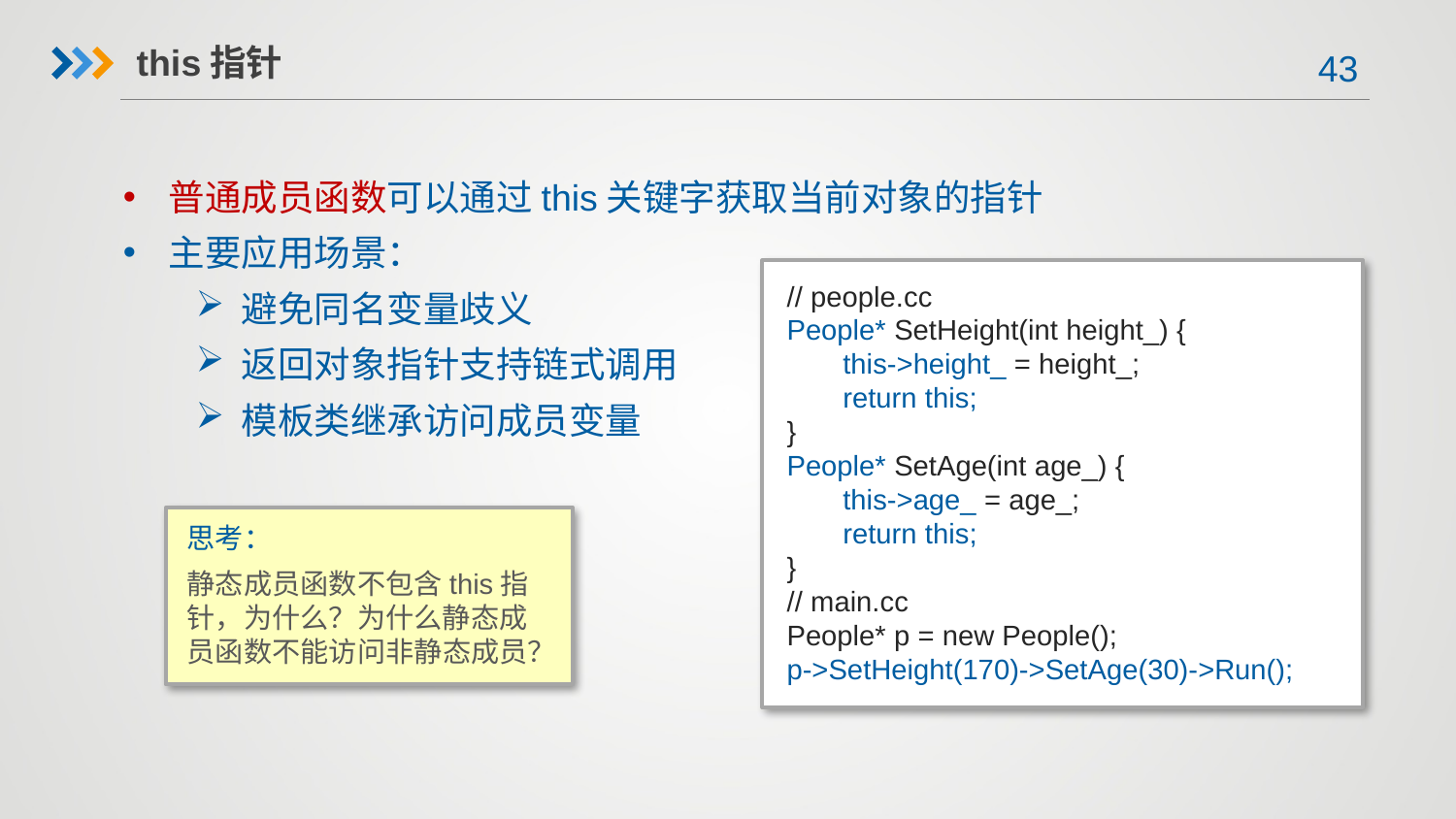

this指针
普通成员函数可以通过this关键字获取当前对象的指针
主要应用场景：
避免同名变量歧义
返回对象指针支持链式调用
模板类继承访问成员变量

// people.cc
People* SetHeight(int height_) {
       this->height_ = height_;
       return this;
}
People* SetAge(int age_) {
       this->age_ = age_;
       return this;
}
// main.cc
People* p = new People();
p->SetHeight(170)->SetAge(30)->Run();

思考：
静态成员函数不包含this指针，为什么？为什么静态成员函数不能访问非静态成员？